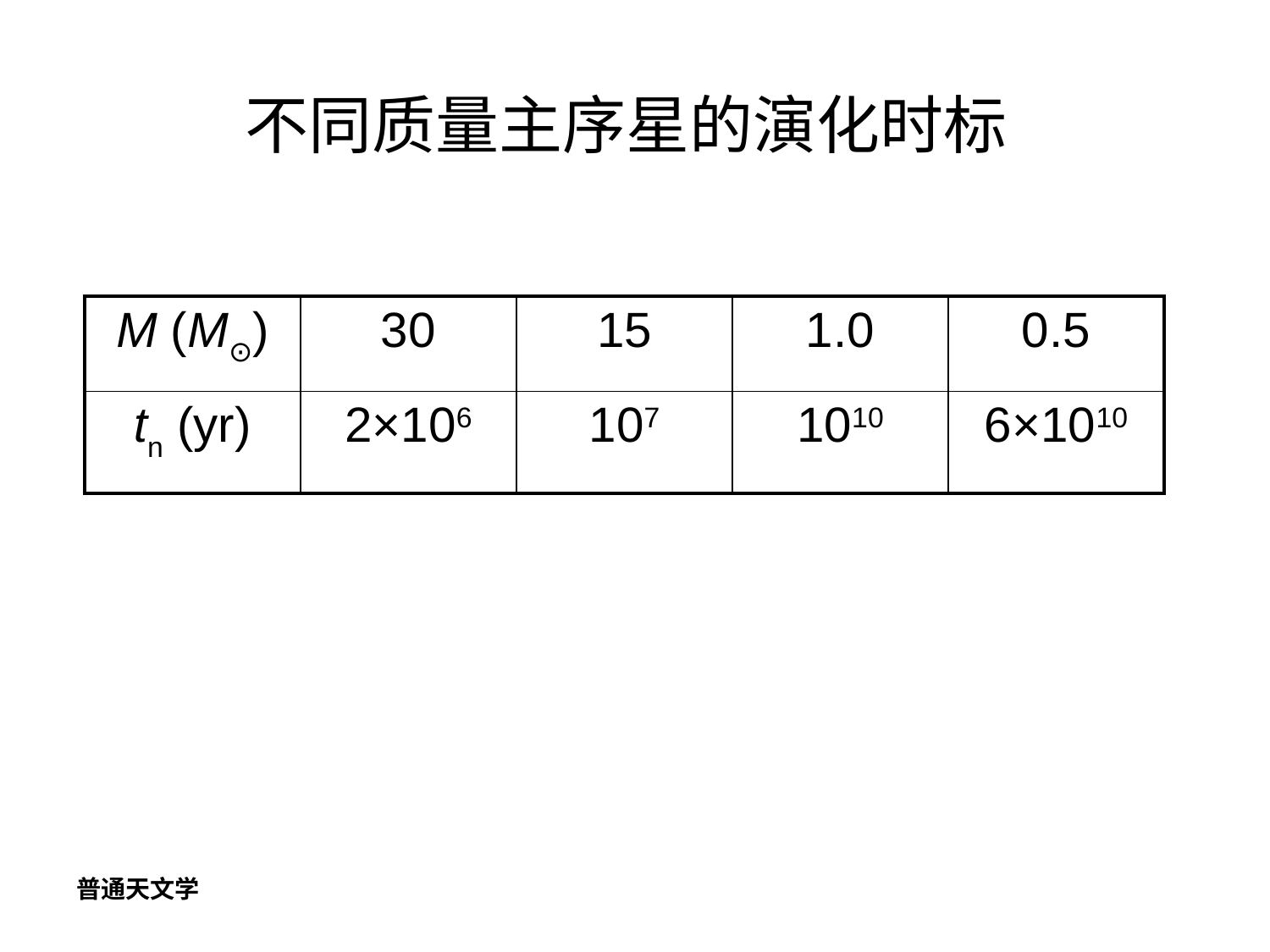

# 不同质量主序星的演化时标
| M (M⊙) | 30 | 15 | 1.0 | 0.5 |
| --- | --- | --- | --- | --- |
| tn (yr) | 2×106 | 107 | 1010 | 6×1010 |
普通天文学